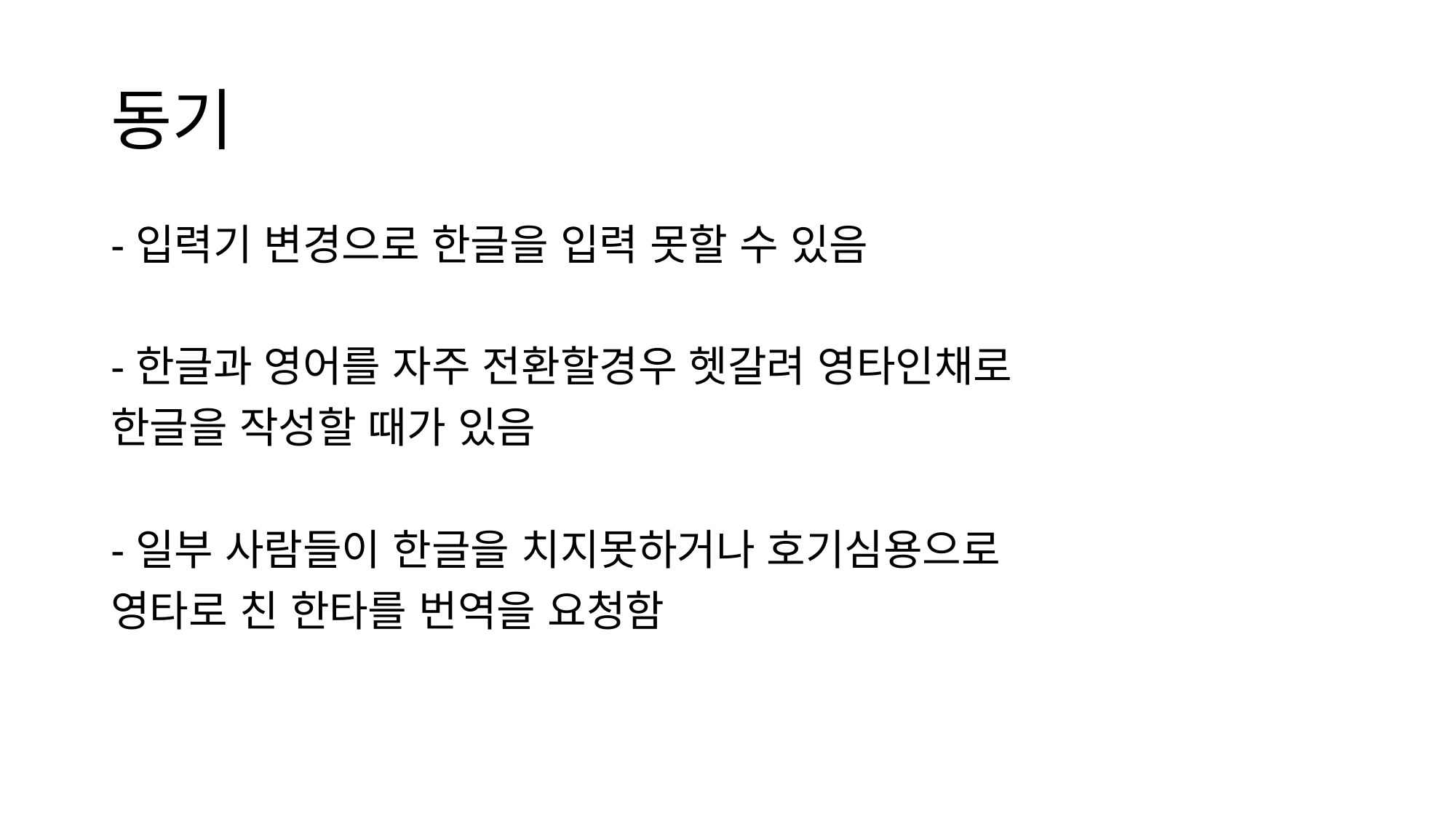

# 동기
-입력기 변경으로 한글을 입력 못할 수 있음

-한글과 영어를 자주 전환할경우 헷갈려 영타인채로
한글을 작성할 때가 있음

-일부 사람들이 한글을 치지못하거나 호기심용으로
영타로 친 한타를 번역을 요청함